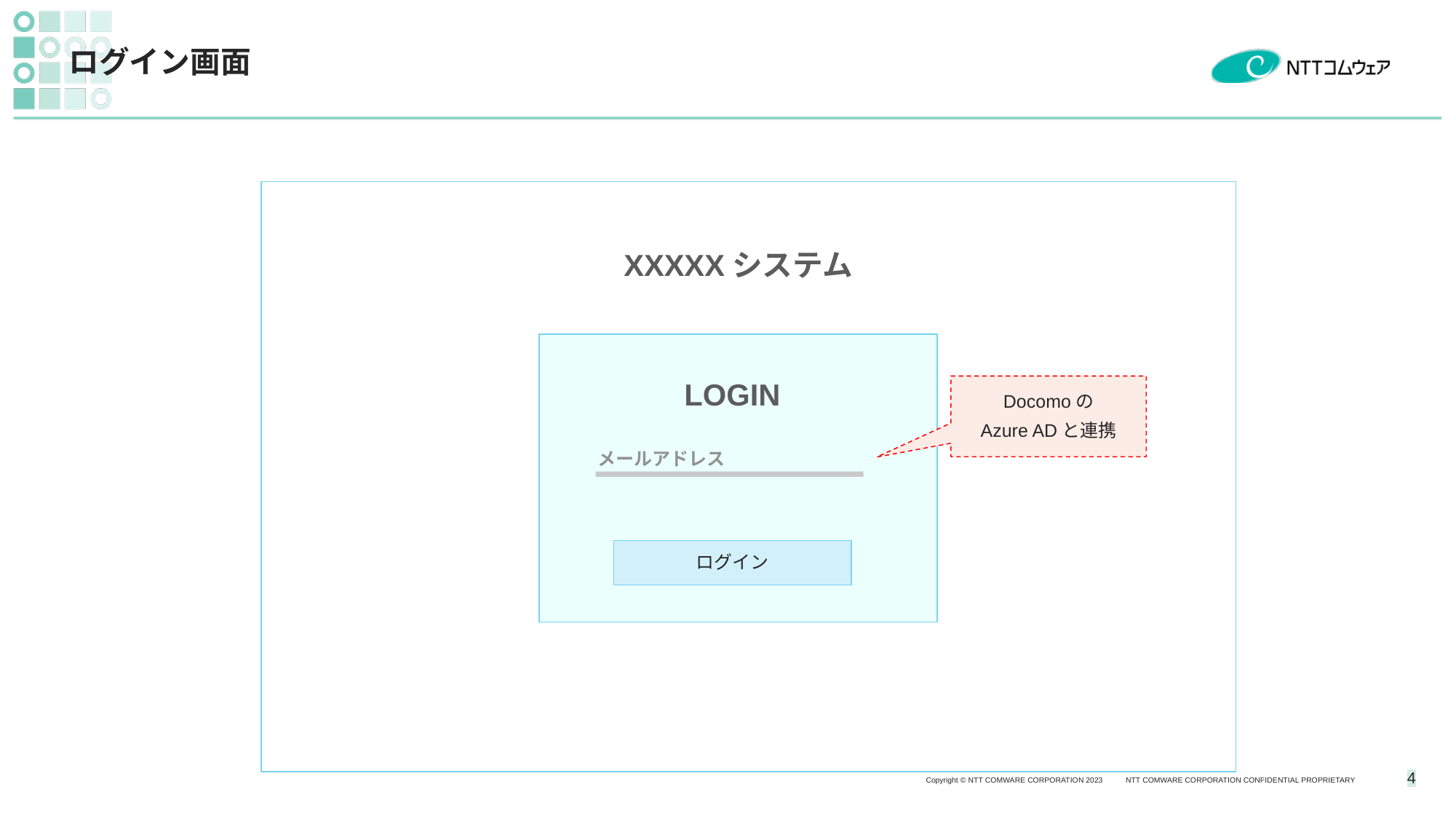

# ログイン画面

XXXXXシステム

LOGIN
メールアドレス

ログイン
Docomoの
Azure ADと連携
4